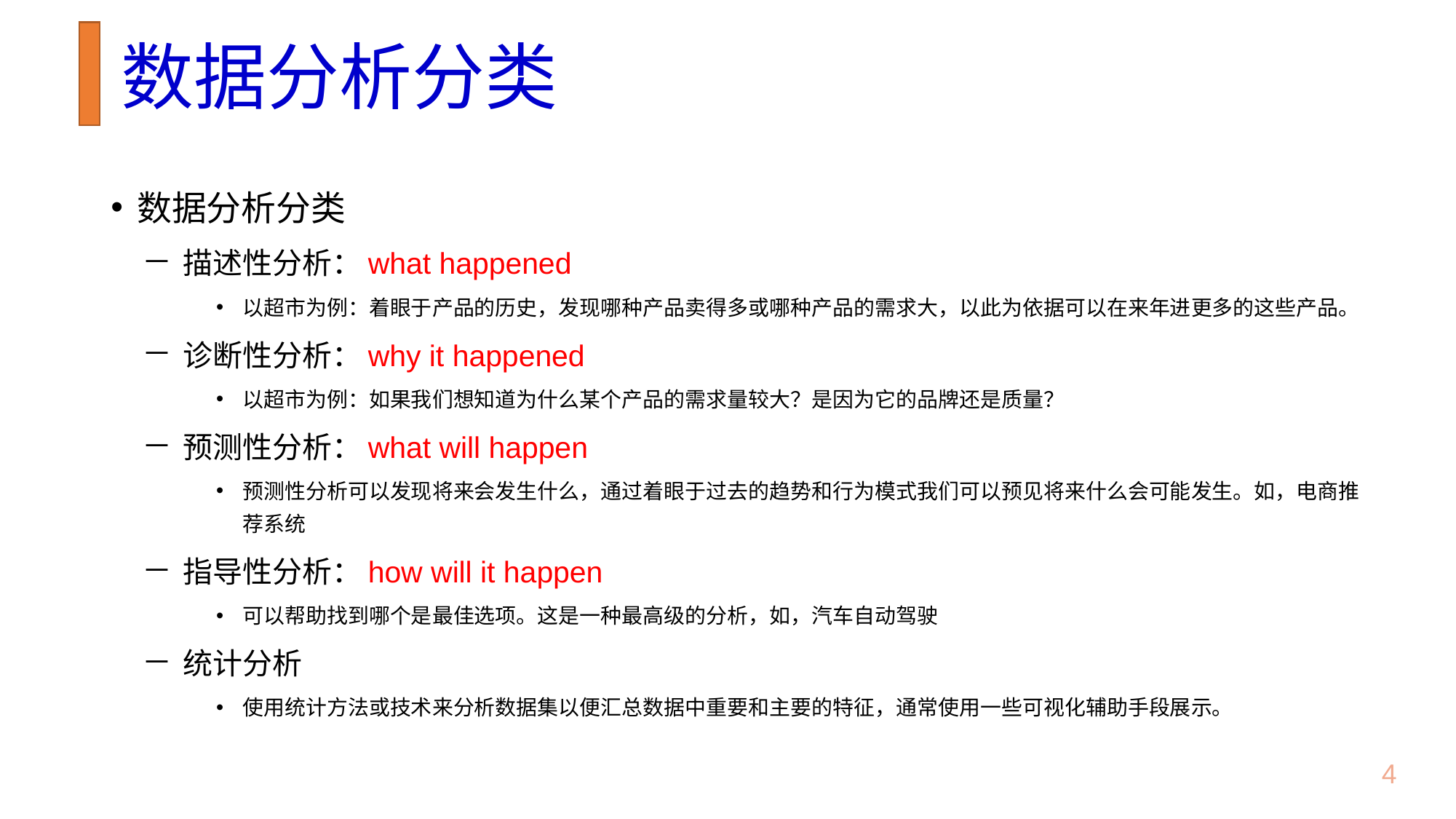

# 数据分析分类
数据分析分类
描述性分析：what happened
以超市为例：着眼于产品的历史，发现哪种产品卖得多或哪种产品的需求大，以此为依据可以在来年进更多的这些产品。
诊断性分析：why it happened
以超市为例：如果我们想知道为什么某个产品的需求量较大？是因为它的品牌还是质量？
预测性分析：what will happen
预测性分析可以发现将来会发生什么，通过着眼于过去的趋势和行为模式我们可以预见将来什么会可能发生。如，电商推荐系统
指导性分析：how will it happen
可以帮助找到哪个是最佳选项。这是一种最高级的分析，如，汽车自动驾驶
统计分析
使用统计方法或技术来分析数据集以便汇总数据中重要和主要的特征，通常使用一些可视化辅助手段展示。
4